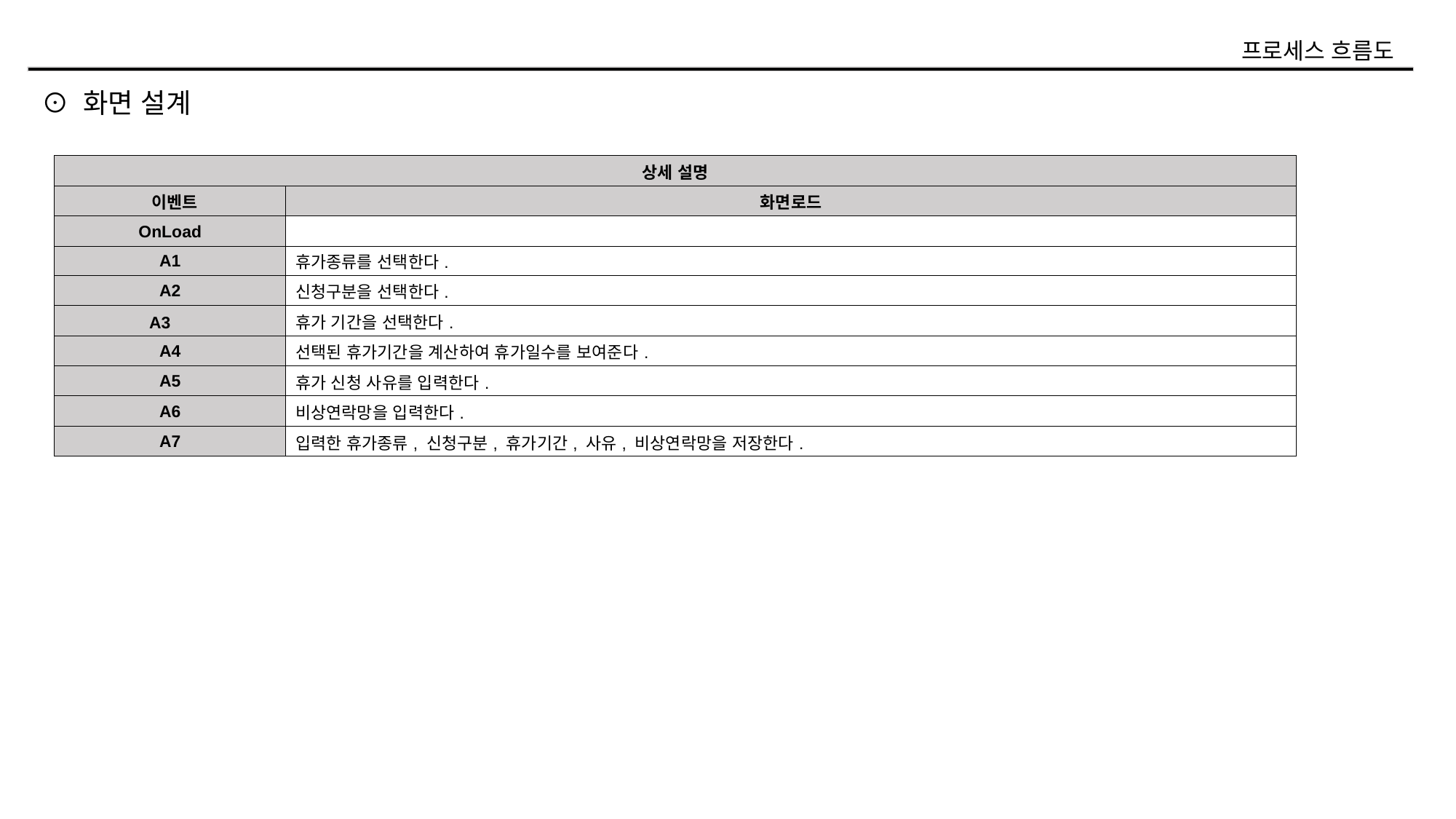

프로세스 흐름도

⊙ 화면 설계
| 상세 설명 |  |
| --- | --- |
| 이벤트 | 화면로드 |
| OnLoad |  |
| A1 | 휴가종류를 선택한다. |
| A2 | 신청구분을 선택한다. |
| A3 | 휴가 기간을 선택한다. |
| A4 | 선택된 휴가기간을 계산하여 휴가일수를 보여준다. |
| A5 | 휴가 신청 사유를 입력한다. |
| A6 | 비상연락망을 입력한다. |
| A7 | 입력한 휴가종류, 신청구분, 휴가기간, 사유, 비상연락망을 저장한다. |